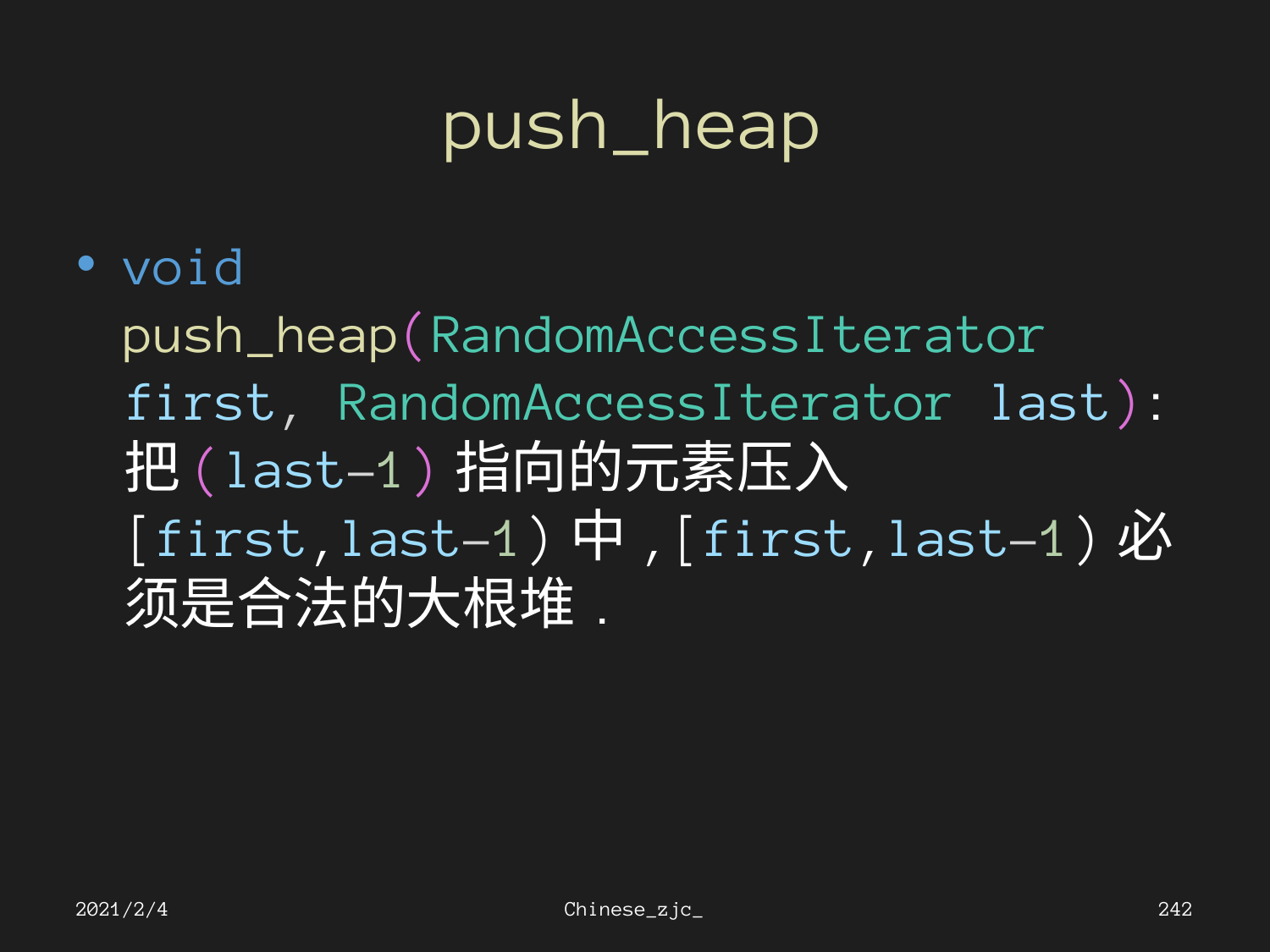

# push_heap
void push_heap(RandomAccessIterator first, RandomAccessIterator last):把(last-1)指向的元素压入[first,last-1)中,[first,last-1)必须是合法的大根堆.
2021/2/4
Chinese_zjc_
242